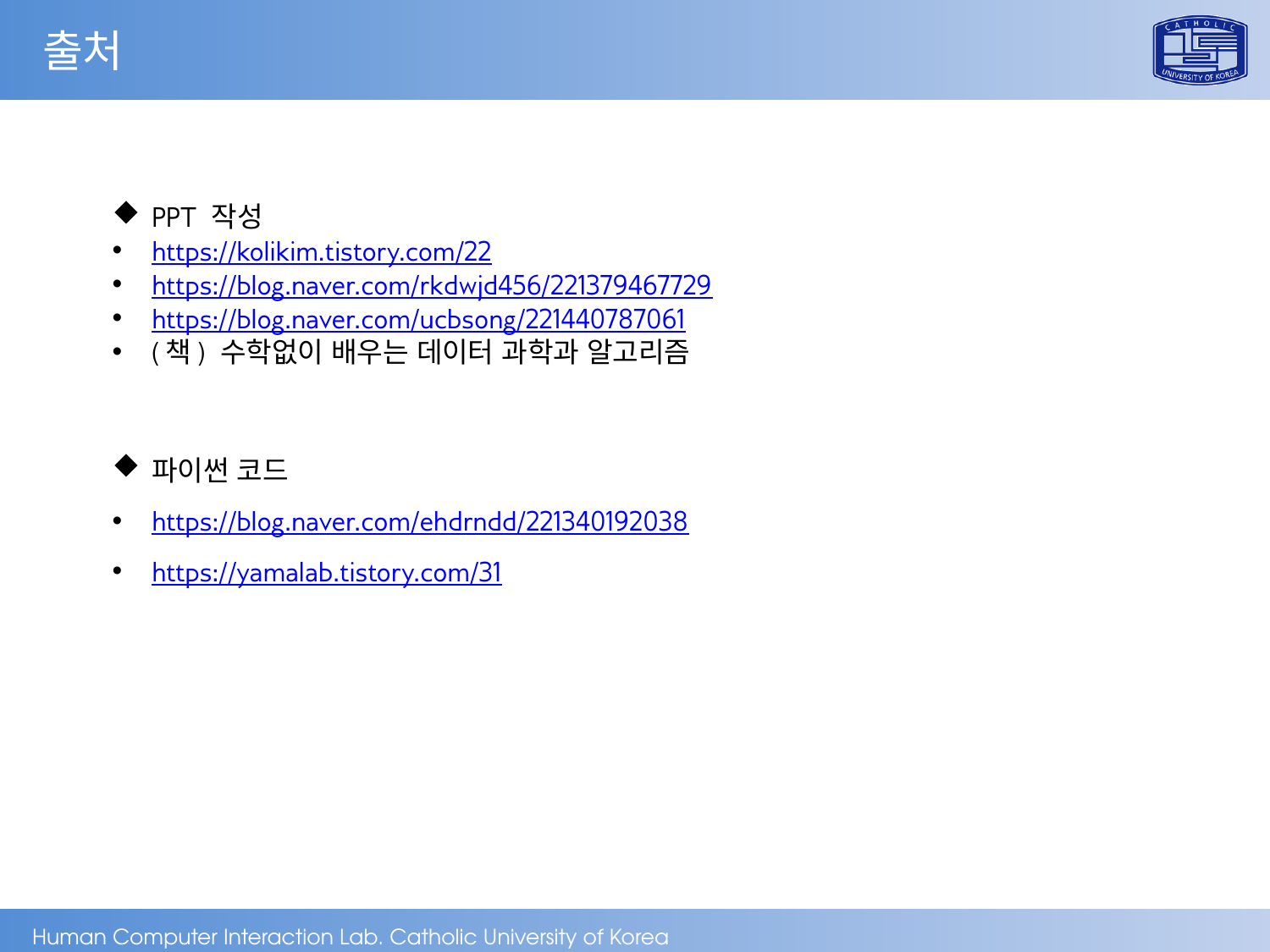

출처
PPT 작성
https://kolikim.tistory.com/22
https://blog.naver.com/rkdwjd456/221379467729
https://blog.naver.com/ucbsong/221440787061
(책) 수학없이 배우는 데이터 과학과 알고리즘

파이썬 코드
https://blog.naver.com/ehdrndd/221340192038
https://yamalab.tistory.com/31